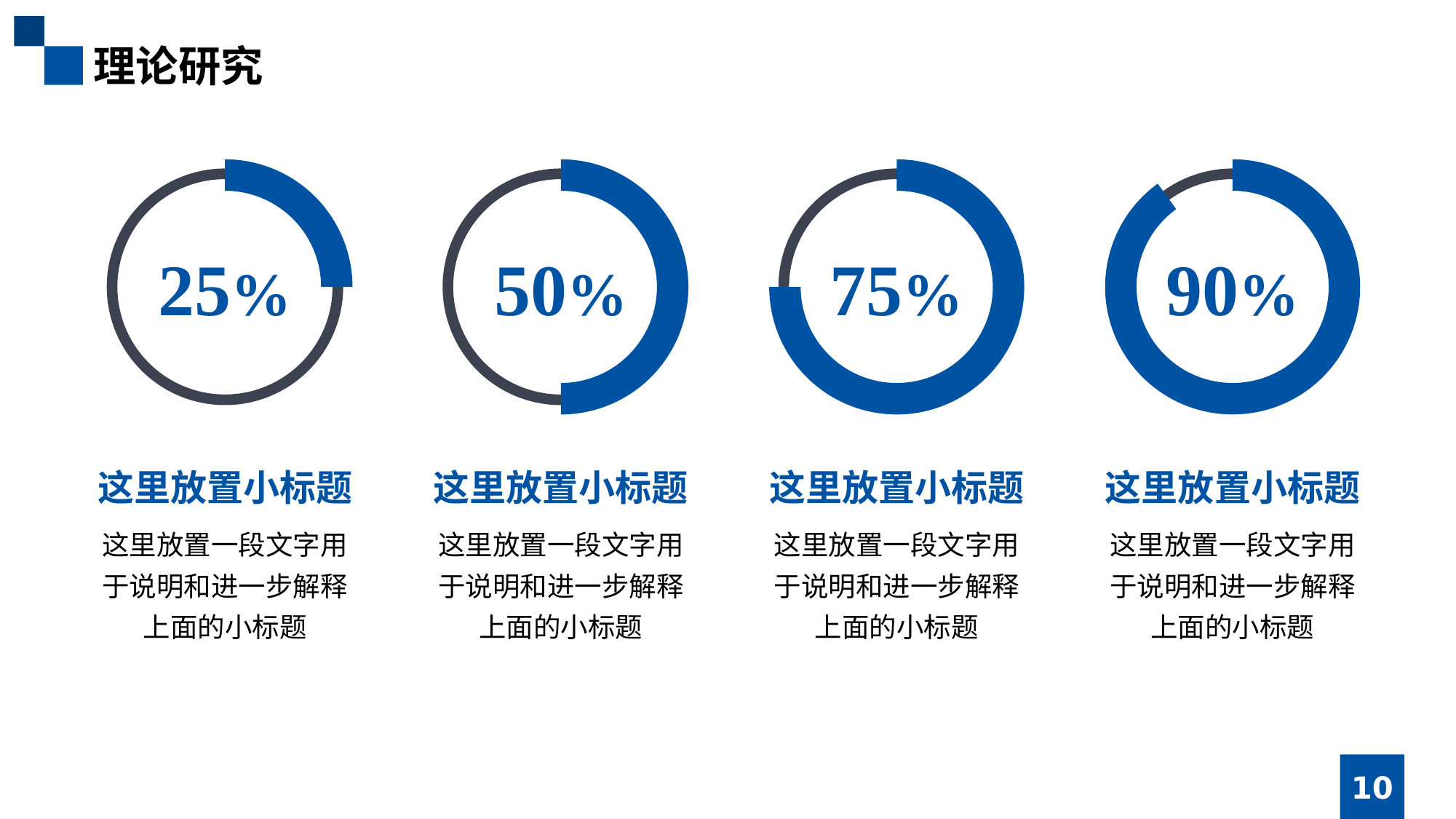

理论研究

25%
50%
75%
90%
这里放置小标题
这里放置小标题
这里放置小标题
这里放置小标题
这里放置一段文字用于说明和进一步解释上面的小标题
这里放置一段文字用于说明和进一步解释上面的小标题
这里放置一段文字用于说明和进一步解释上面的小标题
这里放置一段文字用于说明和进一步解释上面的小标题
10